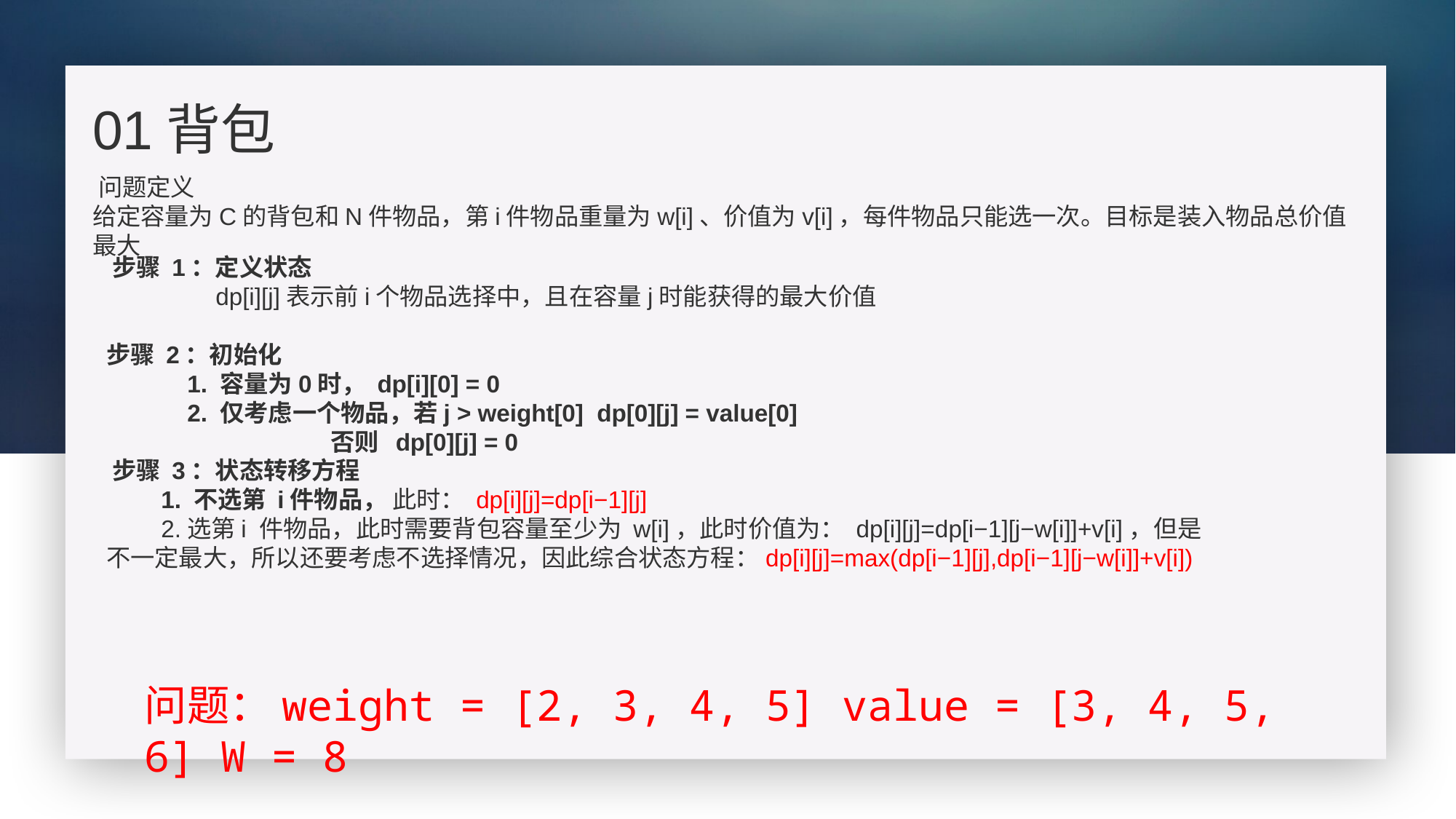

01背包
‌问题定义‌
给定容量为C的背包和N件物品，第i件物品重量为w[i]、价值为v[i]，每件物品只能选一次。目标是装入物品总价值最大
‌步骤 1：定义状态‌
  	dp[i][j]表示前i个物品选择中，且在容量j时能获得的最大价值
‌
步骤 2：初始化
            1. 容量为0时， dp[i][0] = 0
            2. 仅考虑一个物品，若j > weight[0]  dp[0][j] = value[0]
                                        否则  dp[0][j] = 0
‌步骤 3：状态转移方程‌
1. 不选第 i件物品， 此时： dp[i][j]=dp[i−1][j]
2.选第i 件物品，此时需要背包容量至少为 w[i]，此时价值为： dp[i][j]=dp[i−1][j−w[i]]+v[i]，但是不一定最大，所以还要考虑不选择情况，因此综合状态方程：dp[i][j]=max(dp[i−1][j],dp[i−1][j−w[i]]+v[i])

‌
问题：weight = [2, 3, 4, 5] value = [3, 4, 5, 6] W = 8